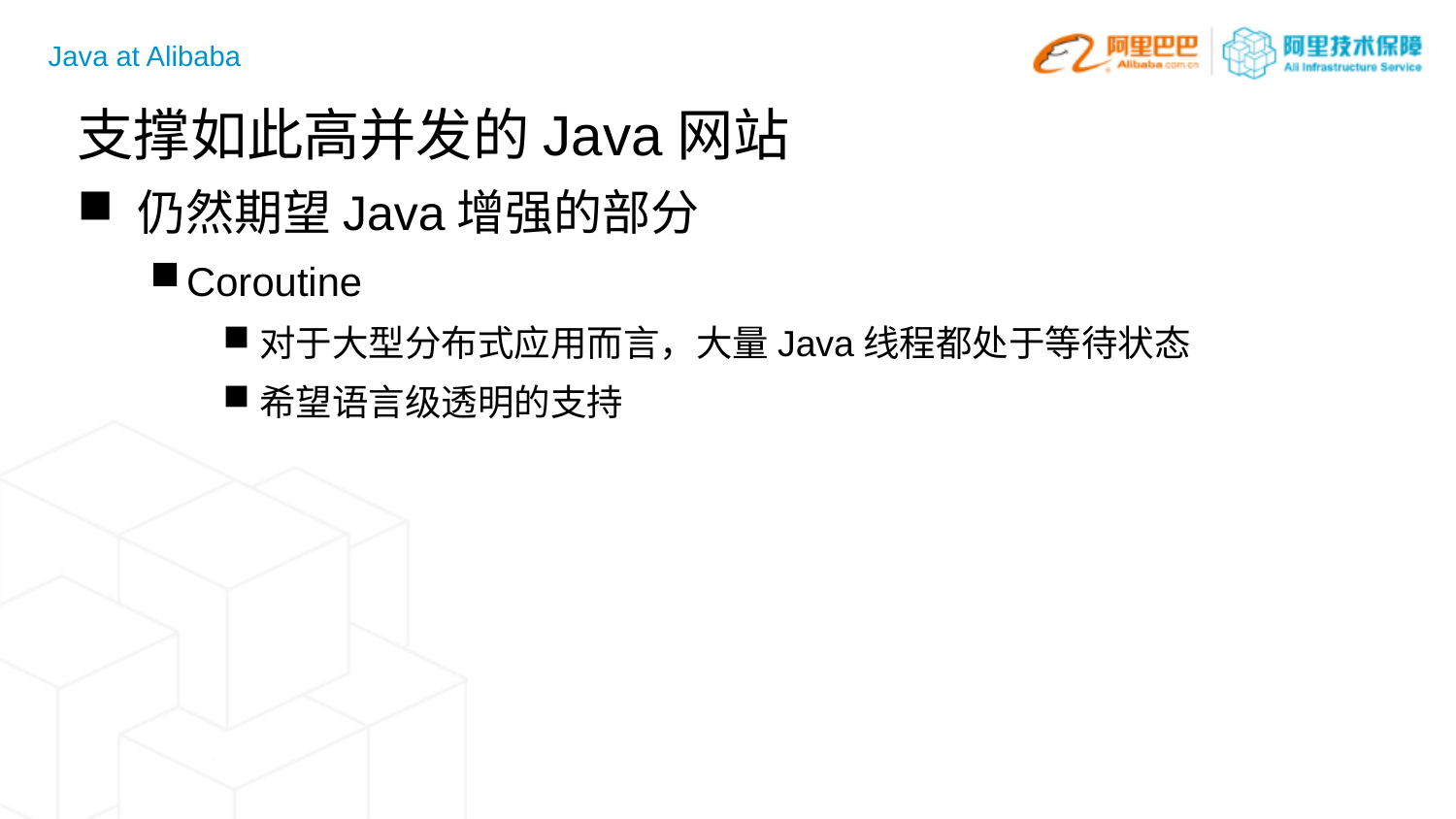

Java at Alibaba
支撑如此高并发的Java网站
 仍然期望Java增强的部分
Coroutine
对于大型分布式应用而言，大量Java线程都处于等待状态
希望语言级透明的支持